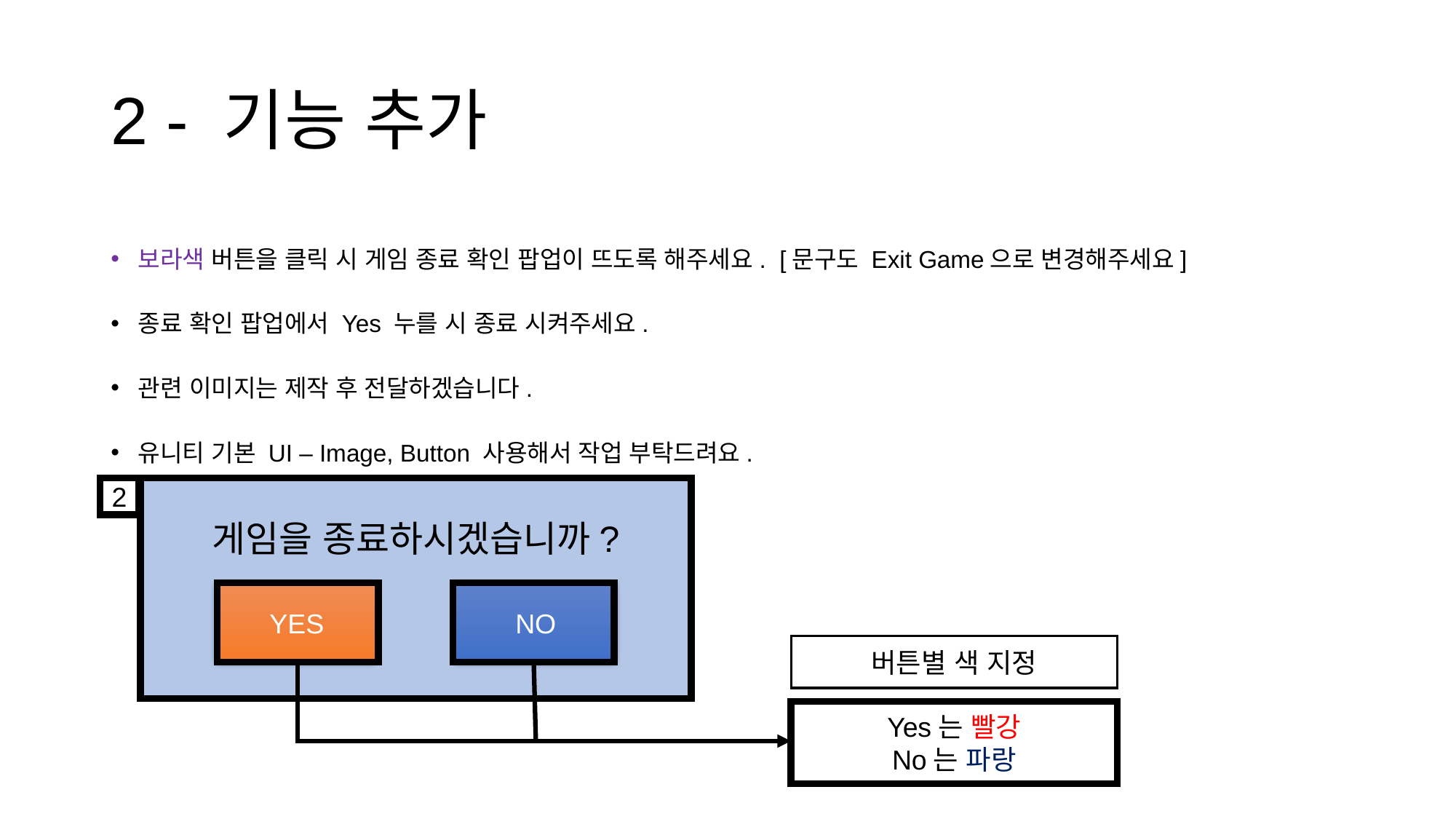

# 2 - 기능 추가
보라색 버튼을 클릭 시 게임 종료 확인 팝업이 뜨도록 해주세요.  [문구도 Exit Game으로 변경해주세요]
종료 확인 팝업에서 Yes 누를 시 종료 시켜주세요.
관련 이미지는 제작 후 전달하겠습니다.
유니티 기본 UI – Image, Button 사용해서 작업 부탁드려요.
2

게임을 종료하시겠습니까?
YES

NO
버튼별 색 지정
Yes는 빨강
No는 파랑